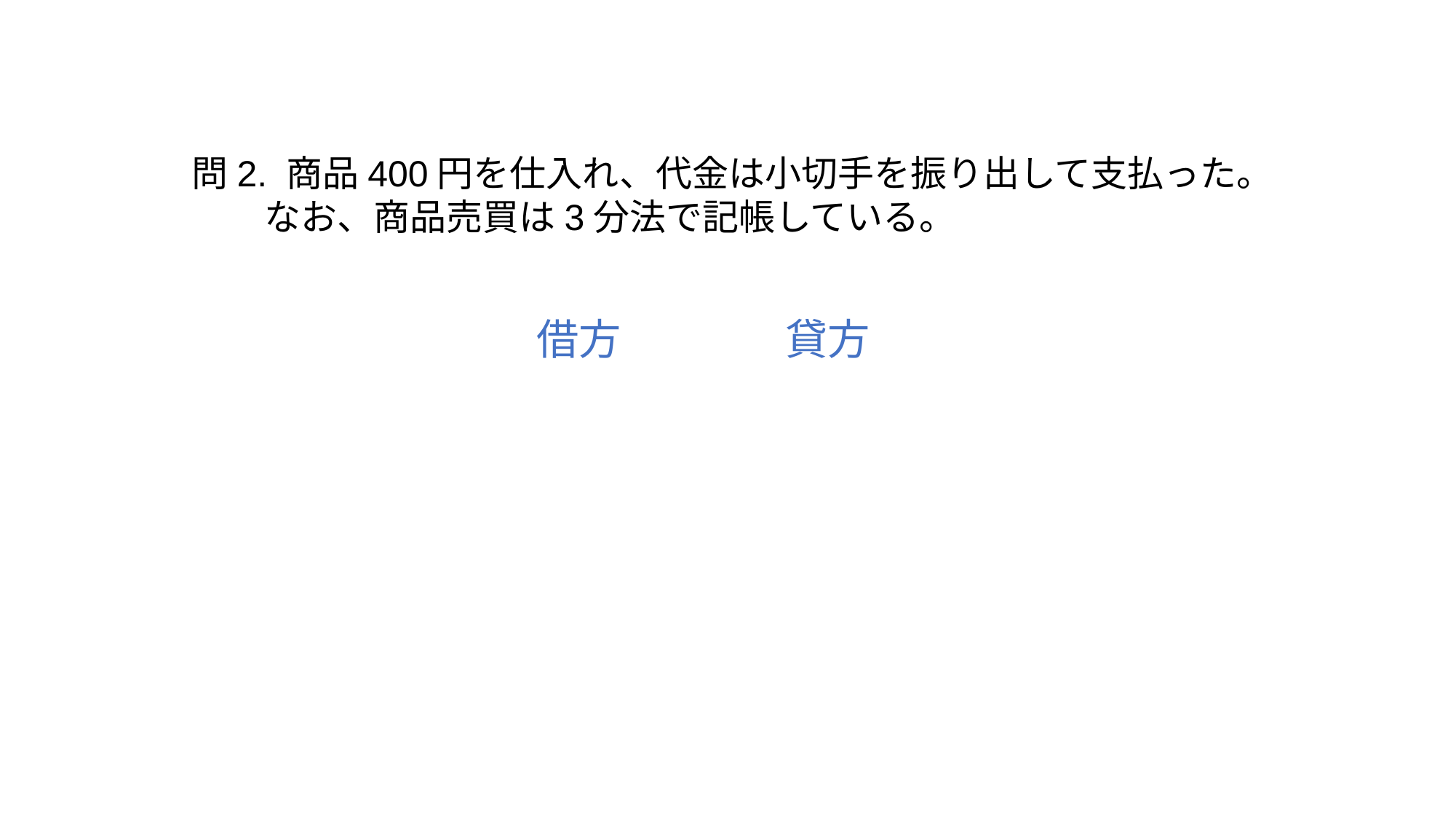

問2. 商品400円を仕入れ、代金は小切手を振り出して支払った。
　　なお、商品売買は3分法で記帳している。
借方
貸方